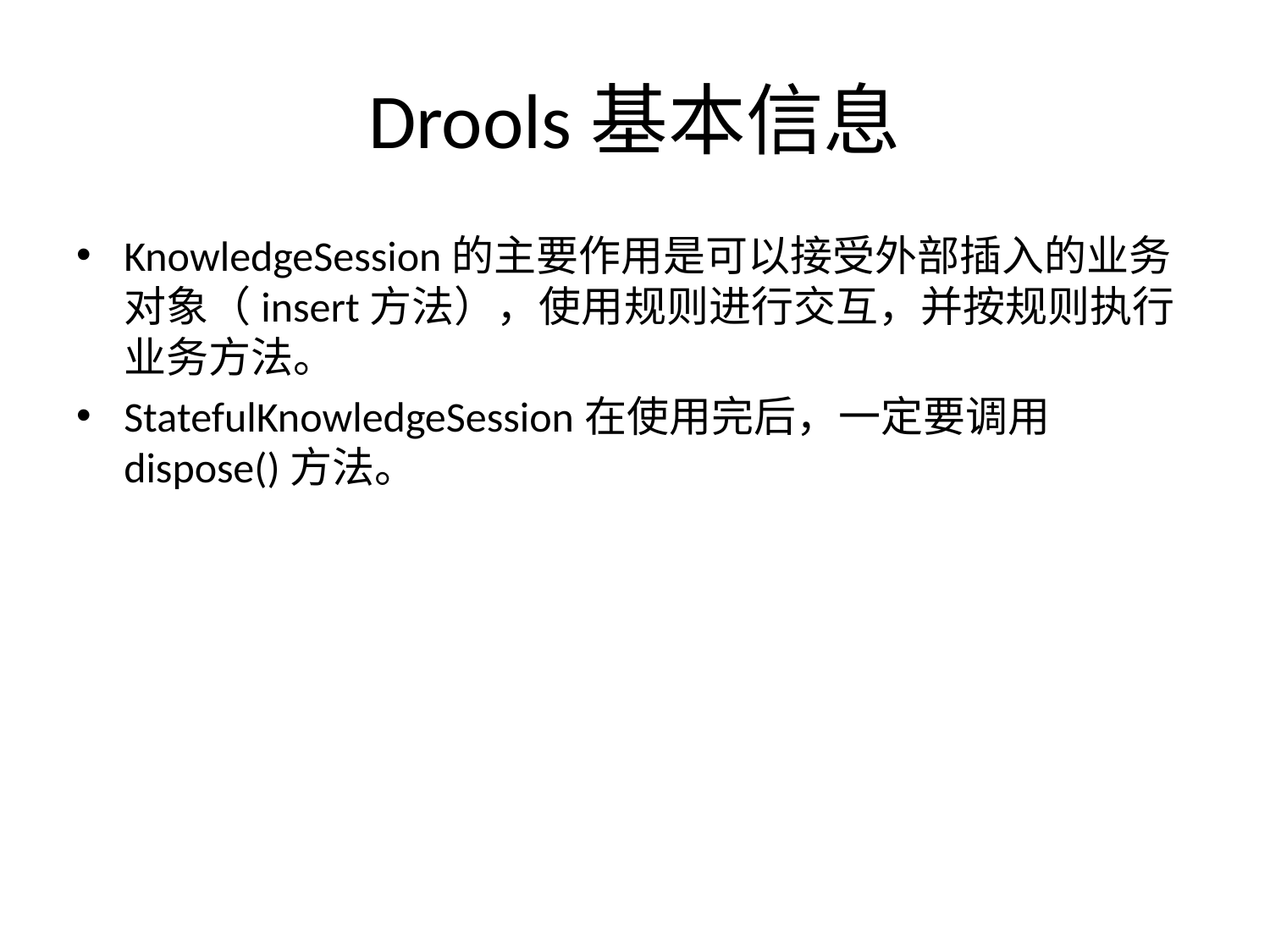

# Drools基本信息
KnowledgeSession的主要作用是可以接受外部插入的业务对象（insert方法），使用规则进行交互，并按规则执行业务方法。
StatefulKnowledgeSession在使用完后，一定要调用dispose()方法。